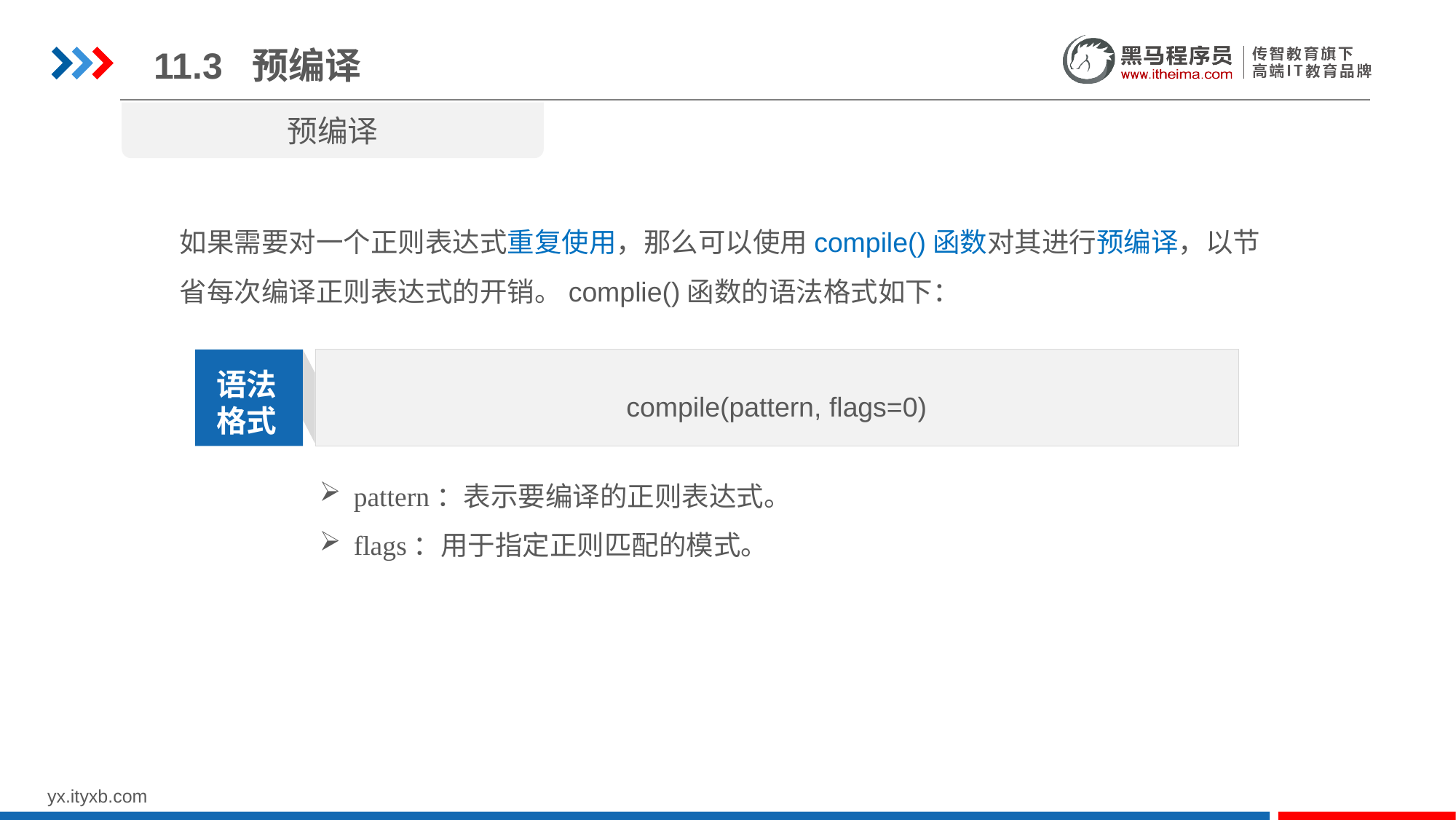

11.3  预编译

预编译
如果需要对一个正则表达式重复使用，那么可以使用compile()函数对其进行预编译，以节省每次编译正则表达式的开销。complie()函数的语法格式如下：

compile(pattern, flags=0)

语法
格式
pattern：表示要编译的正则表达式。
flags：用于指定正则匹配的模式。